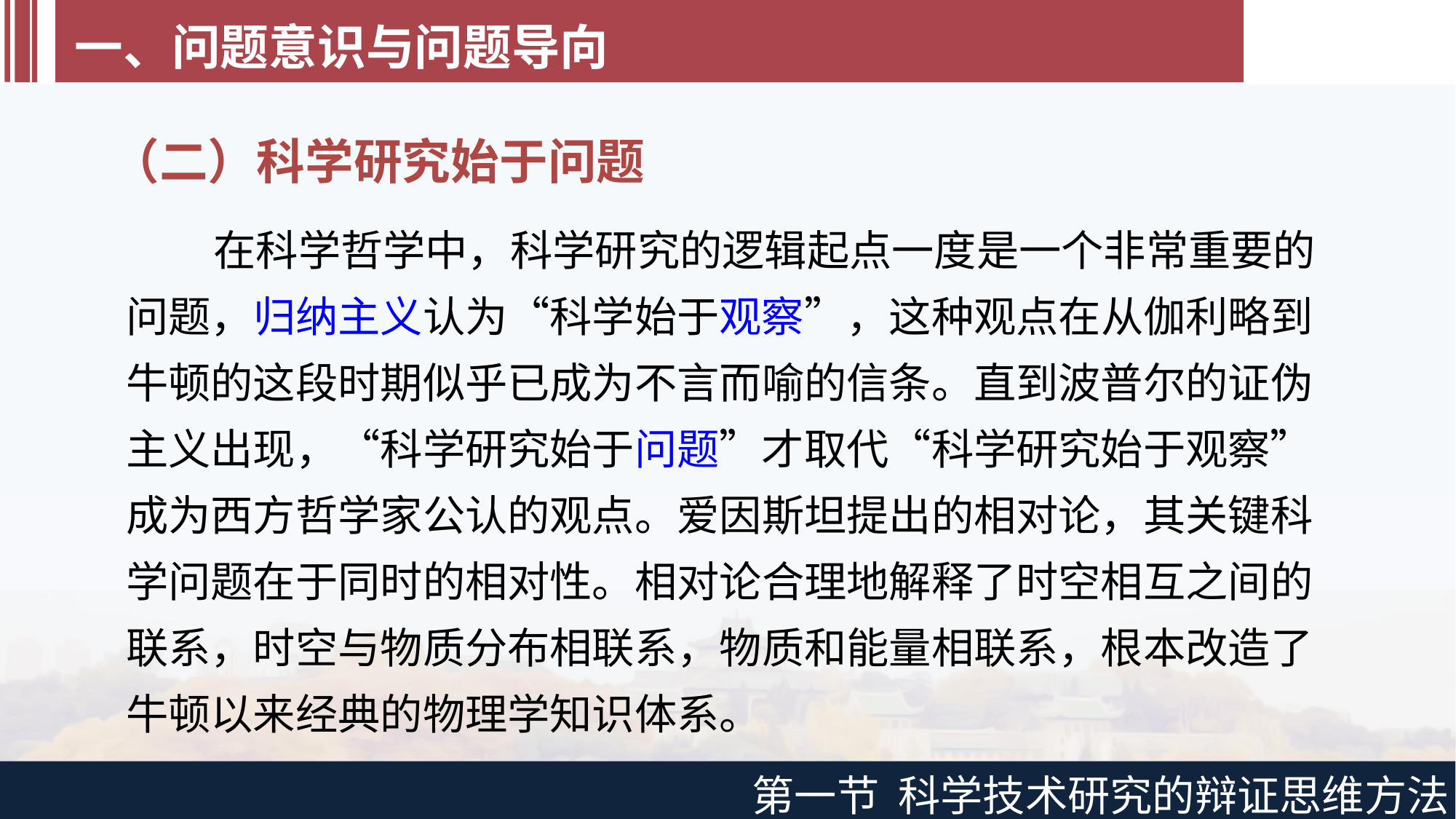

一、问题意识与问题导向
（二）科学研究始于问题
在科学哲学中，科学研究的逻辑起点一度是一个非常重要的问题，归纳主义认为“科学始于观察”，这种观点在从伽利略到牛顿的这段时期似乎已成为不言而喻的信条。直到波普尔的证伪主义出现，“科学研究始于问题”才取代“科学研究始于观察”成为西方哲学家公认的观点。爱因斯坦提出的相对论，其关键科学问题在于同时的相对性。相对论合理地解释了时空相互之间的联系，时空与物质分布相联系，物质和能量相联系，根本改造了牛顿以来经典的物理学知识体系。
第一节  科学技术研究的辩证思维方法